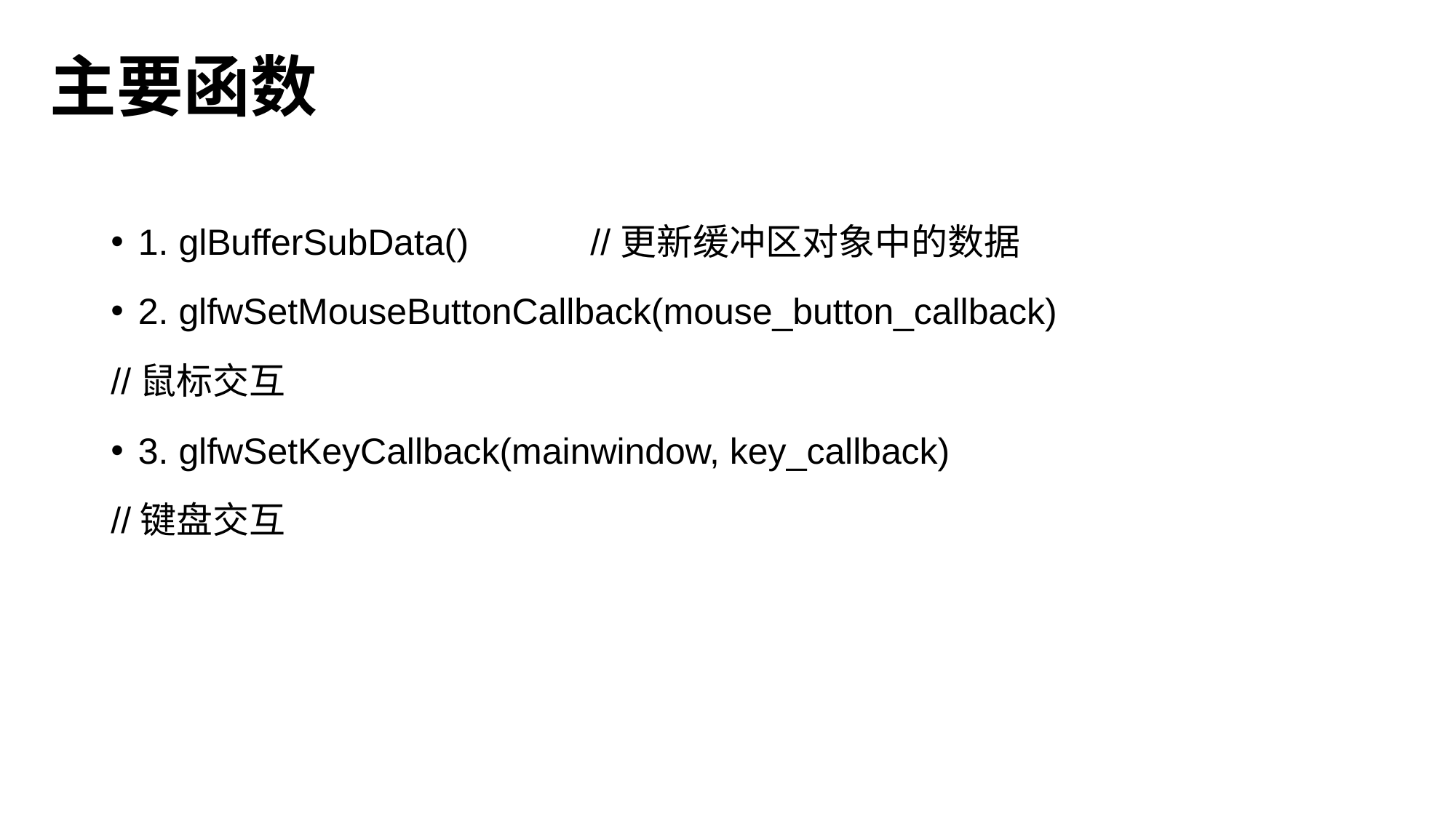

主要函数
1. glBufferSubData()            //更新缓冲区对象中的数据
2. glfwSetMouseButtonCallback(mouse_button_callback)
//鼠标交互
3. glfwSetKeyCallback(mainwindow, key_callback)
//键盘交互